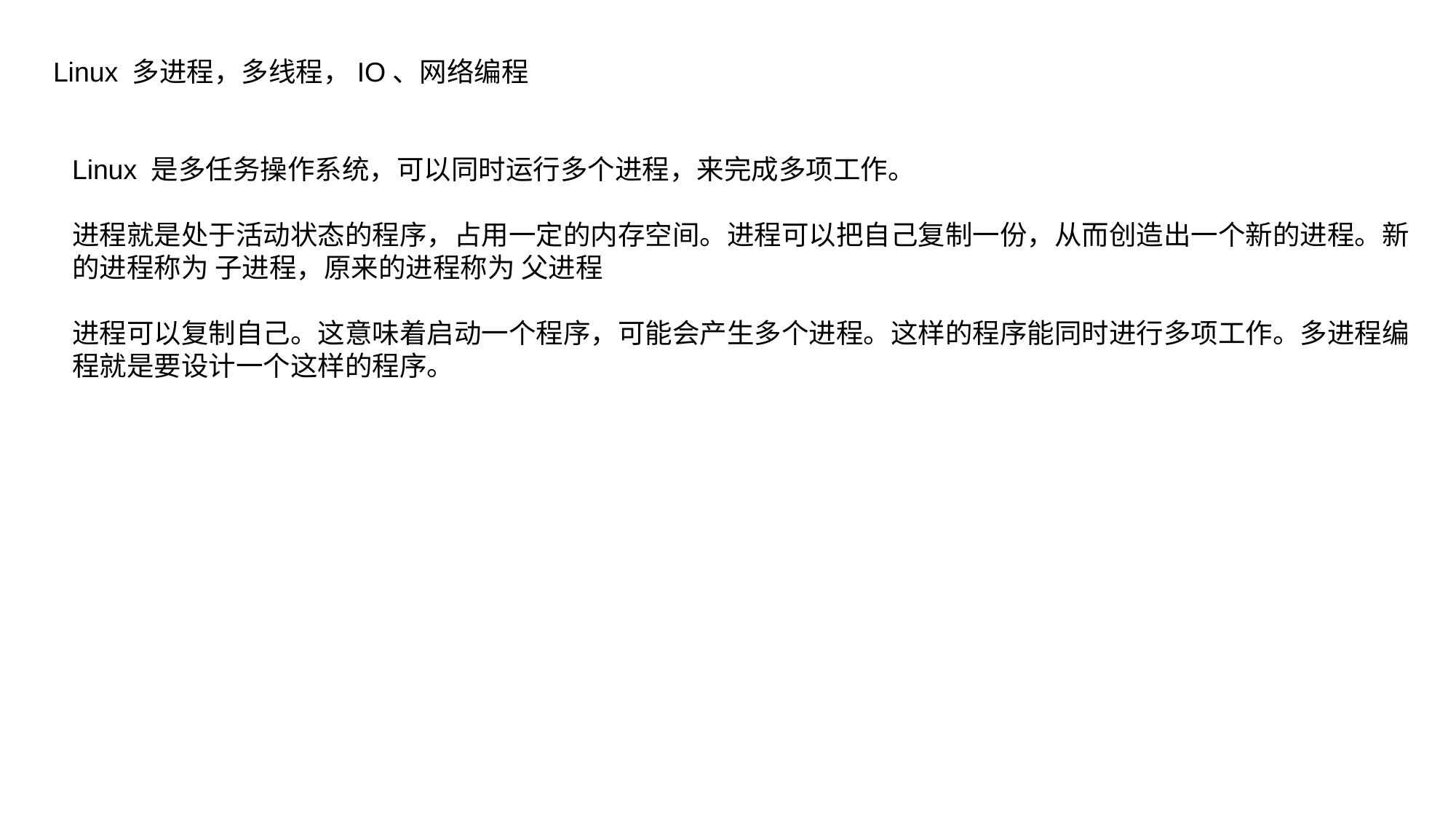

Linux 多进程，多线程，IO、网络编程
Linux 是多任务操作系统，可以同时运行多个进程，来完成多项工作。

进程就是处于活动状态的程序，占用一定的内存空间。进程可以把自己复制一份，从而创造出一个新的进程。新的进程称为 子进程，原来的进程称为 父进程

进程可以复制自己。这意味着启动一个程序，可能会产生多个进程。这样的程序能同时进行多项工作。多进程编程就是要设计一个这样的程序。